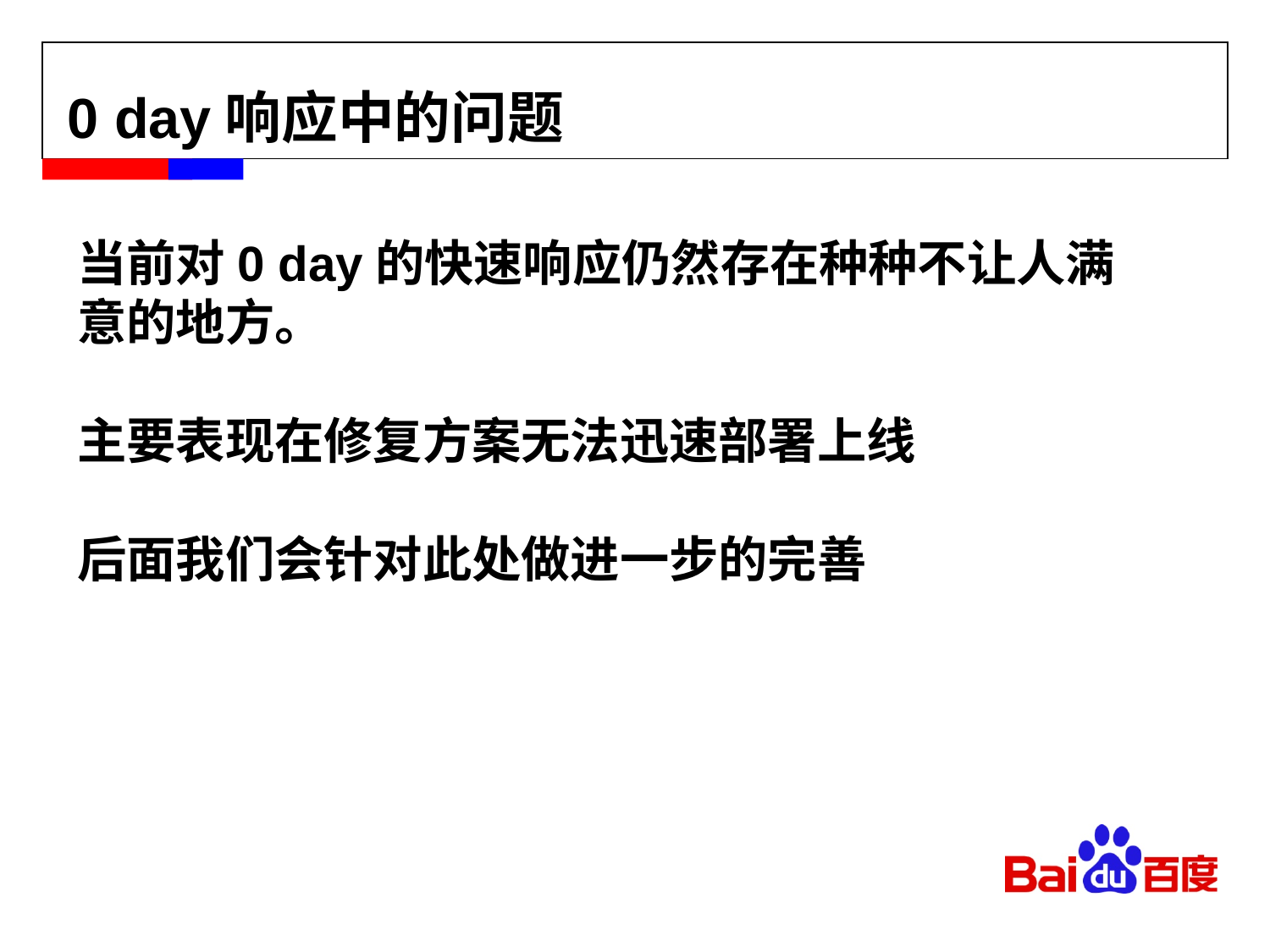

0 day响应中的问题

### Chart

| Category |
|---|
当前对0 day的快速响应仍然存在种种不让人满意的地方。

主要表现在修复方案无法迅速部署上线

后面我们会针对此处做进一步的完善